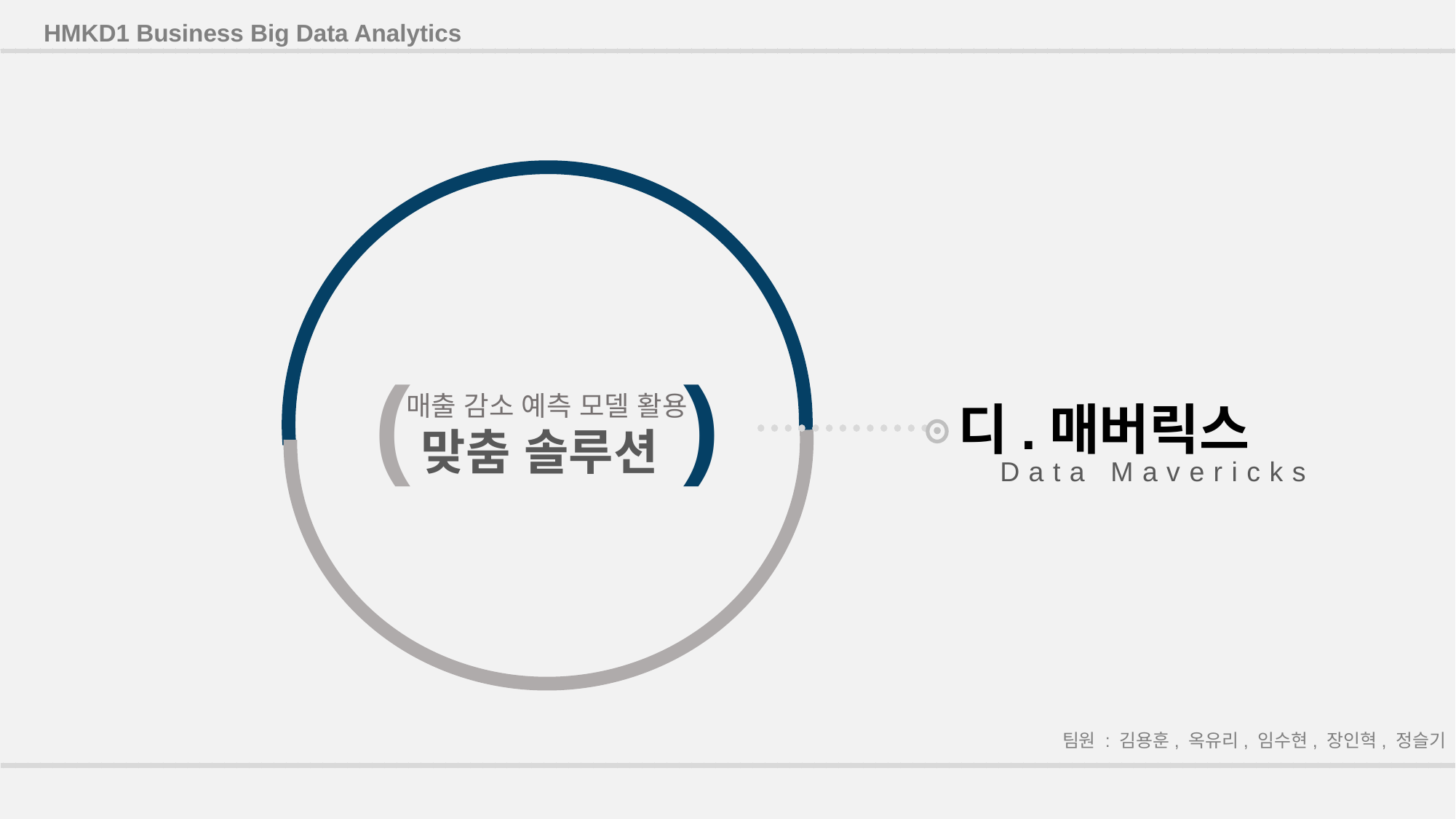

HMKD1 Business Big Data Analytics

(         )
 매출 감소 예측 모델 활용
맞춤 솔루션
 디.매버릭스

Data Mavericks
팀원 : 김용훈, 옥유리, 임수현, 장인혁, 정슬기